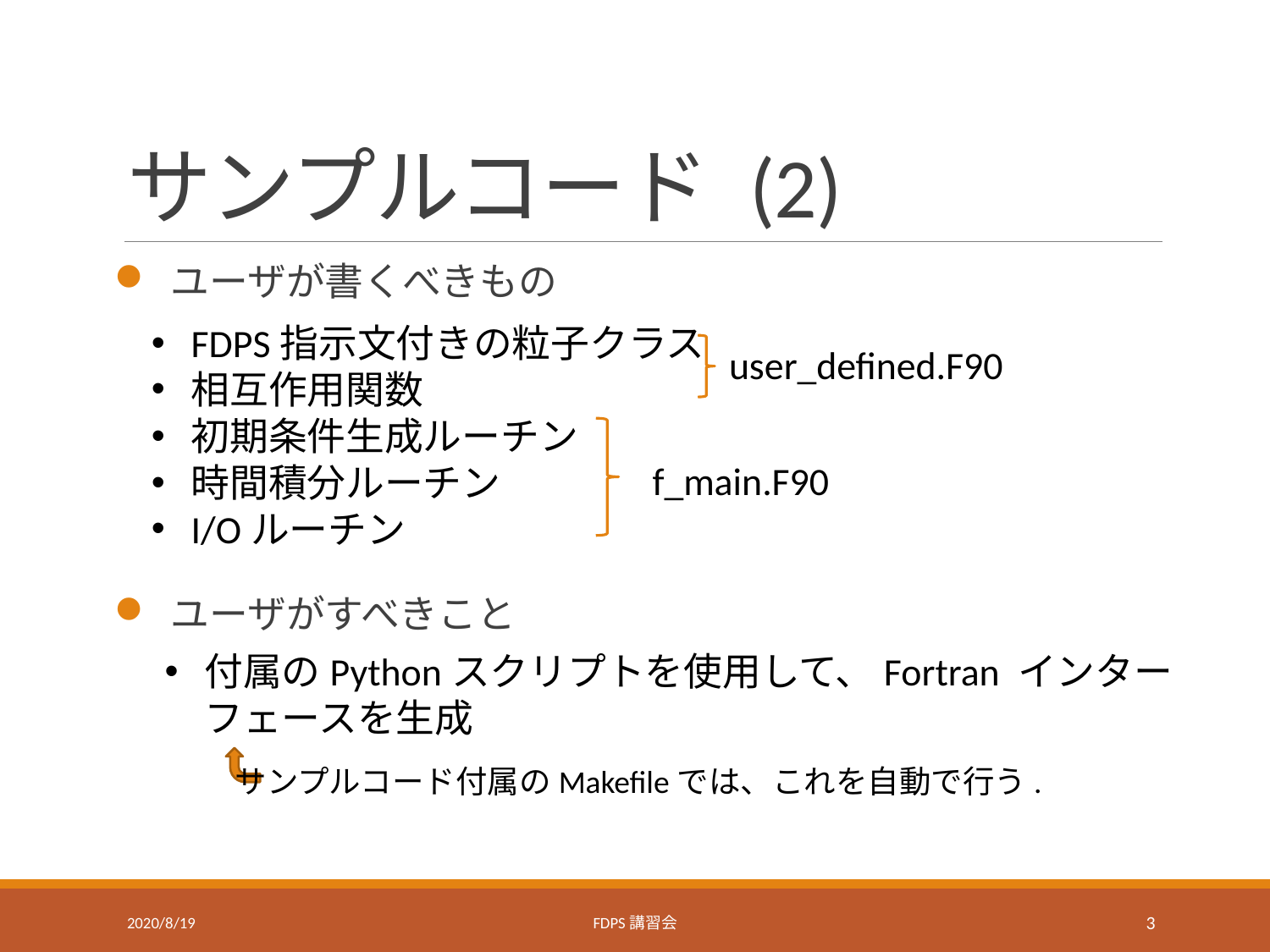

# サンプルコード (2)
 ユーザが書くべきもの

 ユーザがすべきこと
FDPS指示文付きの粒子クラス
相互作用関数
初期条件生成ルーチン
時間積分ルーチン
I/Oルーチン
user_defined.F90

f_main.F90
付属のPythonスクリプトを使用して、Fortran インターフェースを生成

サンプルコード付属のMakefileでは、これを自動で行う.
2020/8/19
FDPS講習会
3